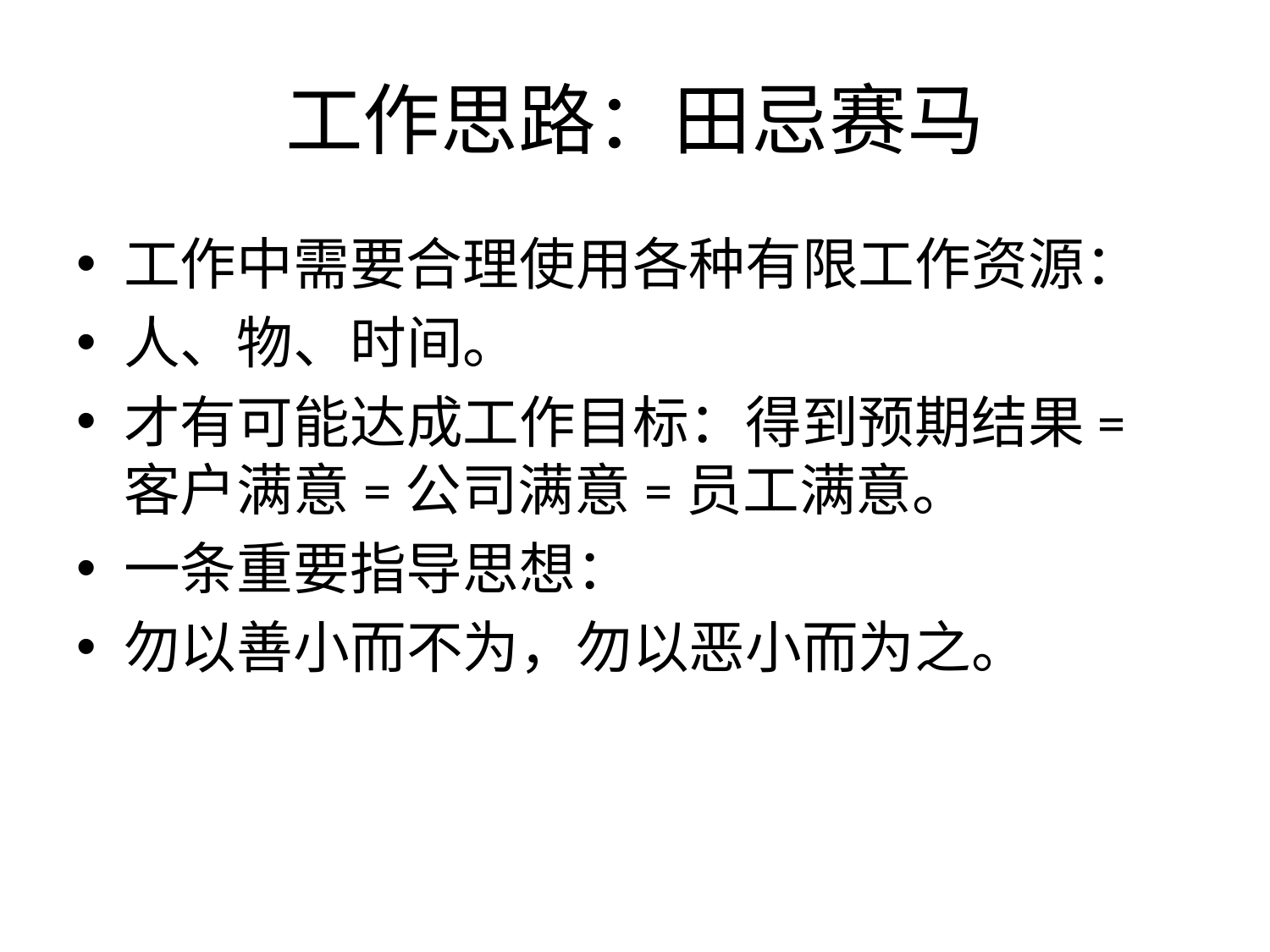

# 工作思路：田忌赛马
工作中需要合理使用各种有限工作资源：
人、物、时间。
才有可能达成工作目标：得到预期结果=客户满意=公司满意=员工满意。
一条重要指导思想：
勿以善小而不为，勿以恶小而为之。